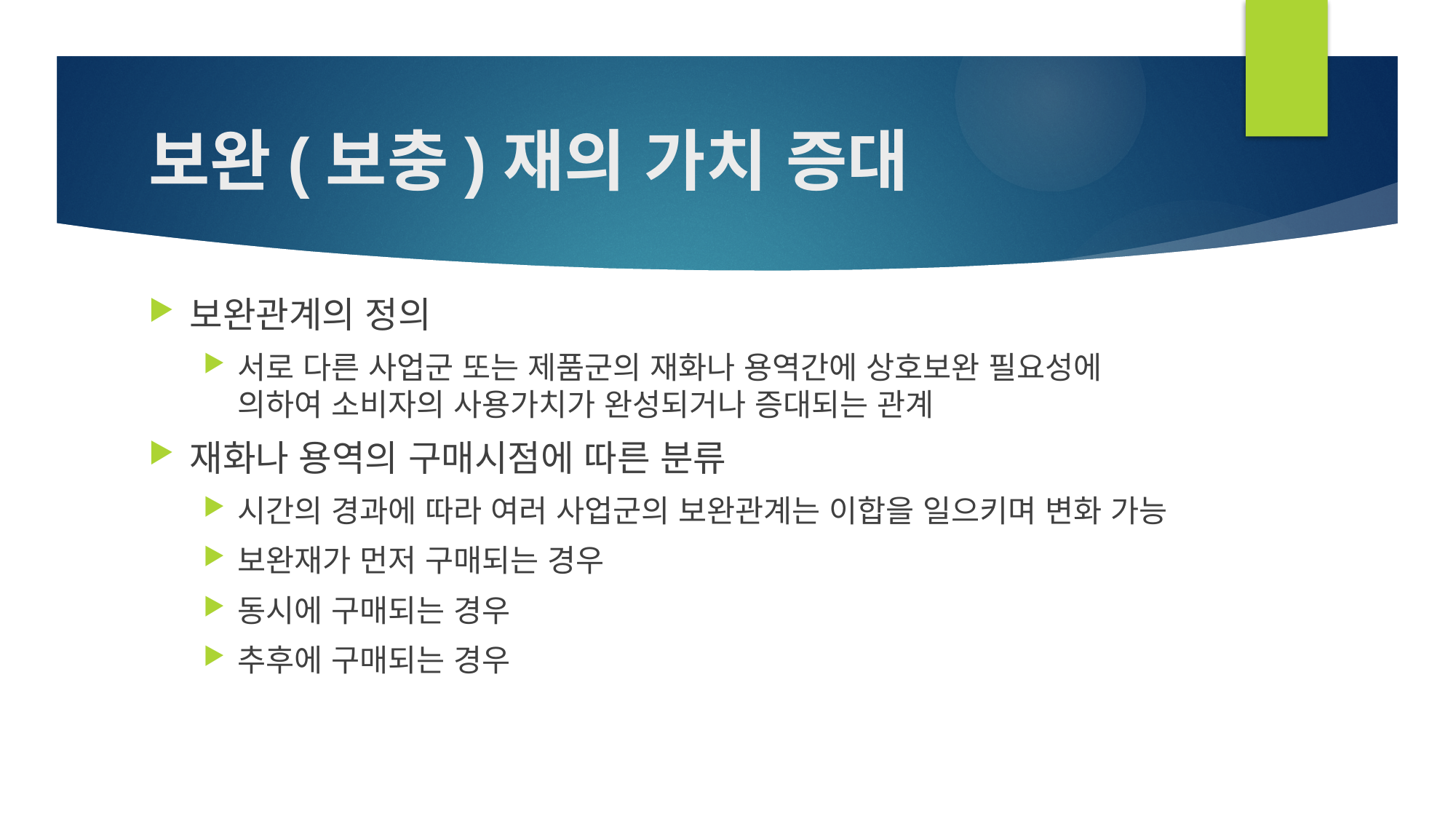

# 보완(보충)재의 가치 증대
보완관계의 정의
서로 다른 사업군 또는 제품군의 재화나 용역간에 상호보완 필요성에 의하여 소비자의 사용가치가 완성되거나 증대되는 관계
재화나 용역의 구매시점에 따른 분류
시간의 경과에 따라 여러 사업군의 보완관계는 이합을 일으키며 변화 가능
보완재가 먼저 구매되는 경우
동시에 구매되는 경우
추후에 구매되는 경우